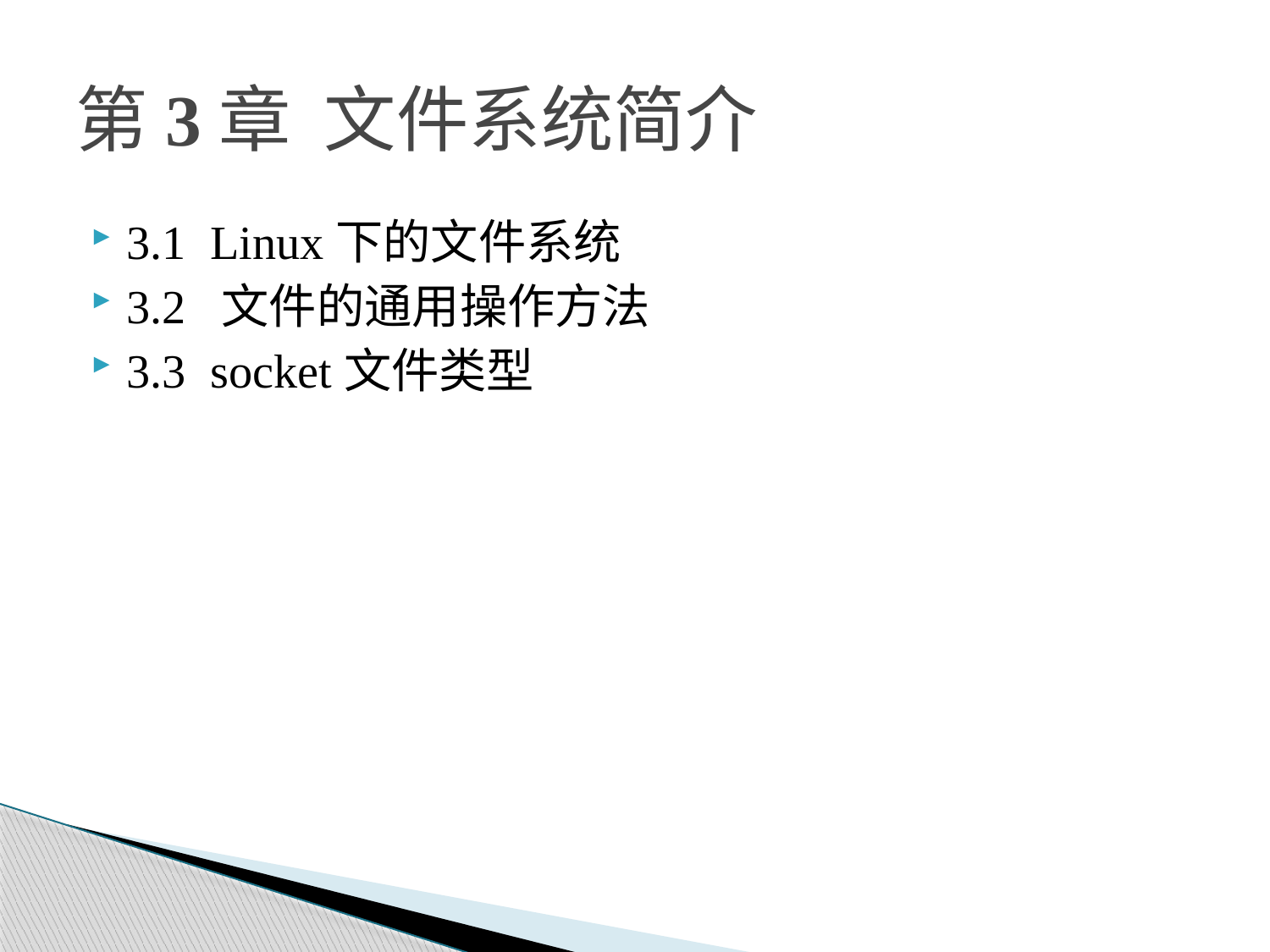

# 第3章  文件系统简介
3.1  Linux下的文件系统
3.2  文件的通用操作方法
3.3  socket文件类型